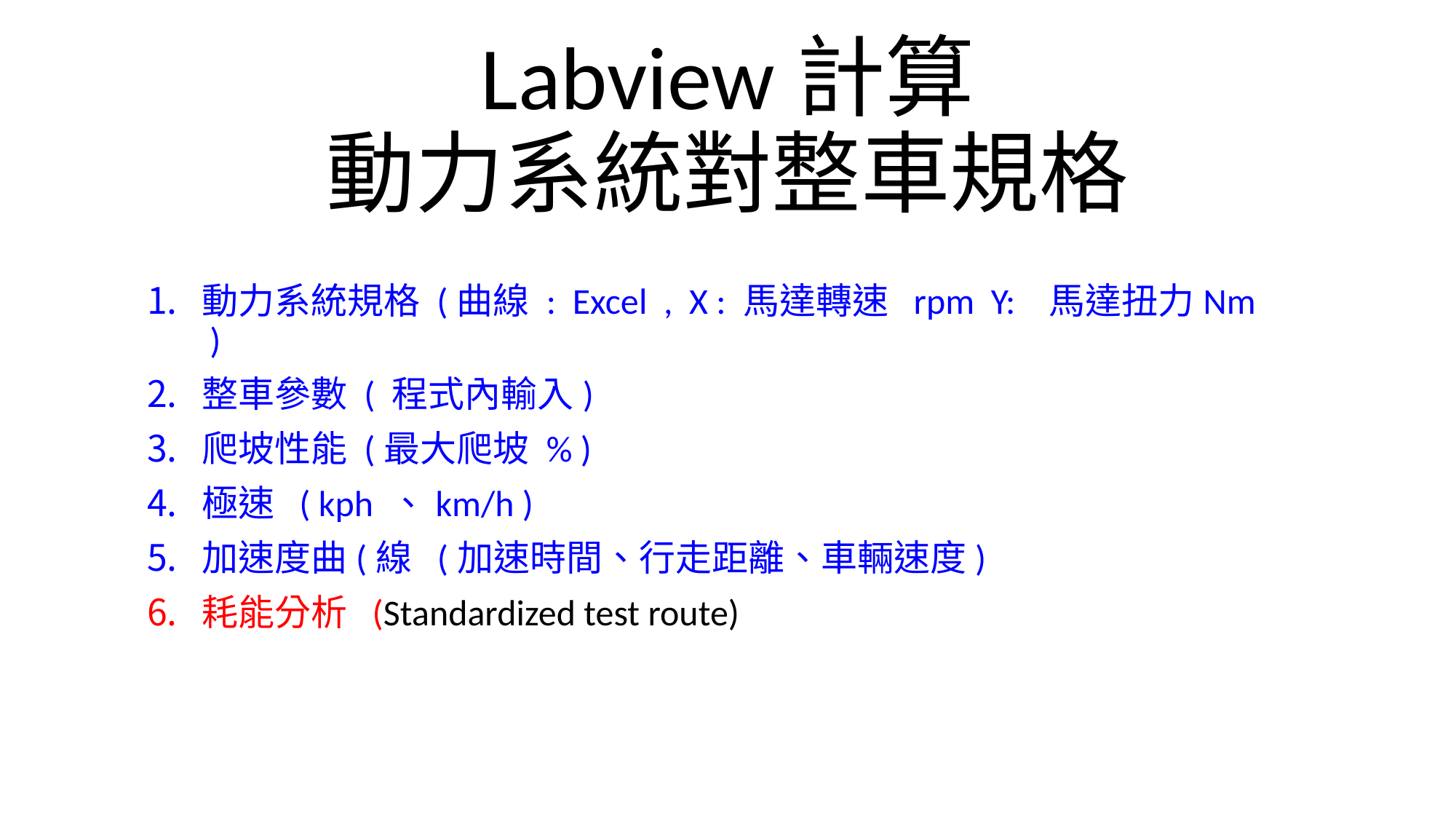

# Labview計算 動力系統對整車規格
動力系統規格 (曲線 :  Excel  ,  X : 馬達轉速  rpm  Y:   馬達扭力Nm  )
整車參數 ( 程式內輸入)
爬坡性能 (最大爬坡 % )
極速  ( kph 、km/h )
加速度曲(線  (加速時間、行走距離、車輛速度)
耗能分析  (Standardized test route)